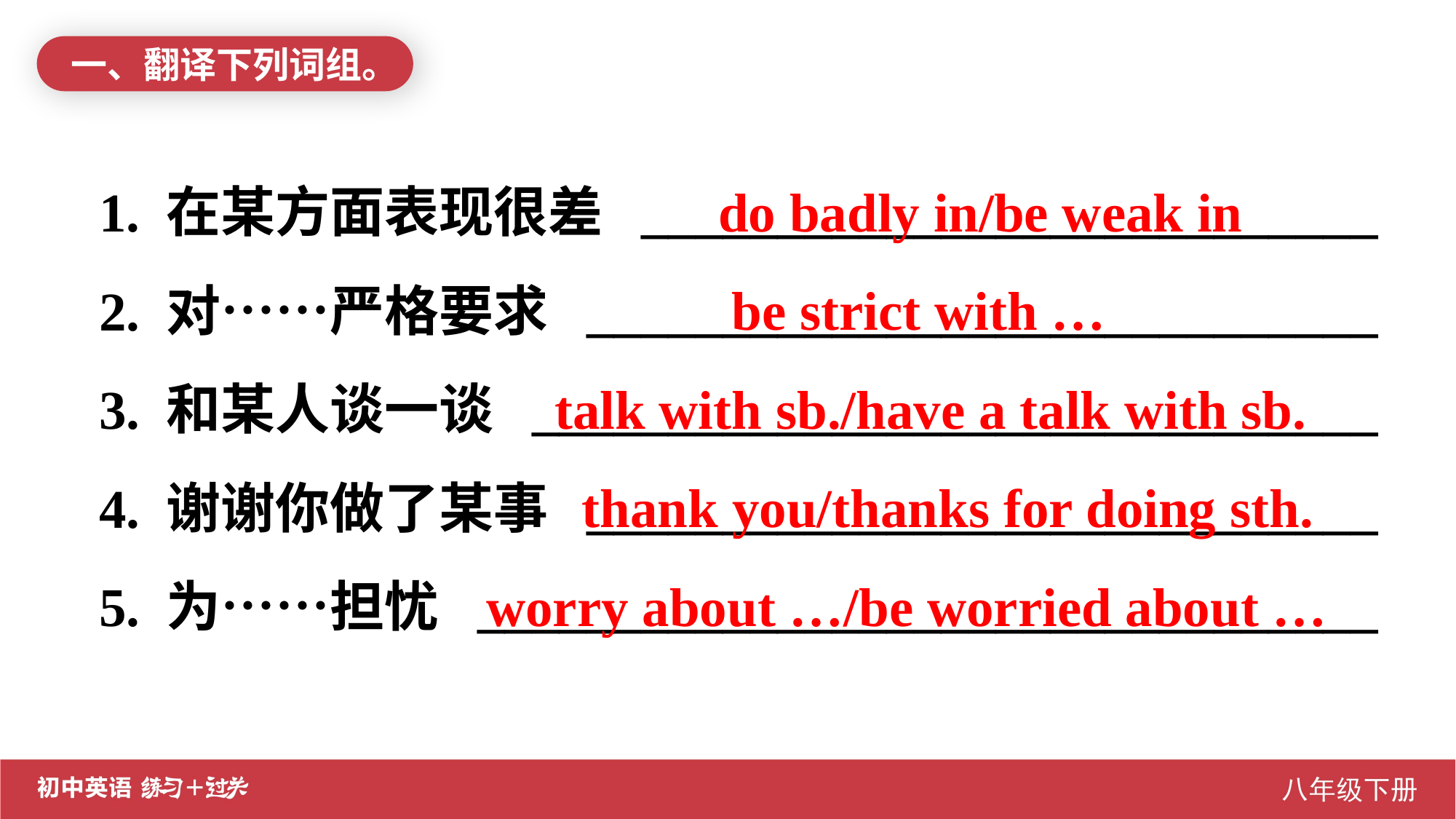

一、翻译下列词组。
                 do badly in/be weak in
                  be strict with …
     talk with sb./have a talk with sb.
       thank you/thanks for doing sth.
worry about …/be worried about …
1. 在某方面表现很差  ___________________________
2. 对……严格要求  _____________________________
3. 和某人谈一谈  _______________________________
4. 谢谢你做了某事  _____________________________
5. 为……担忧  _________________________________